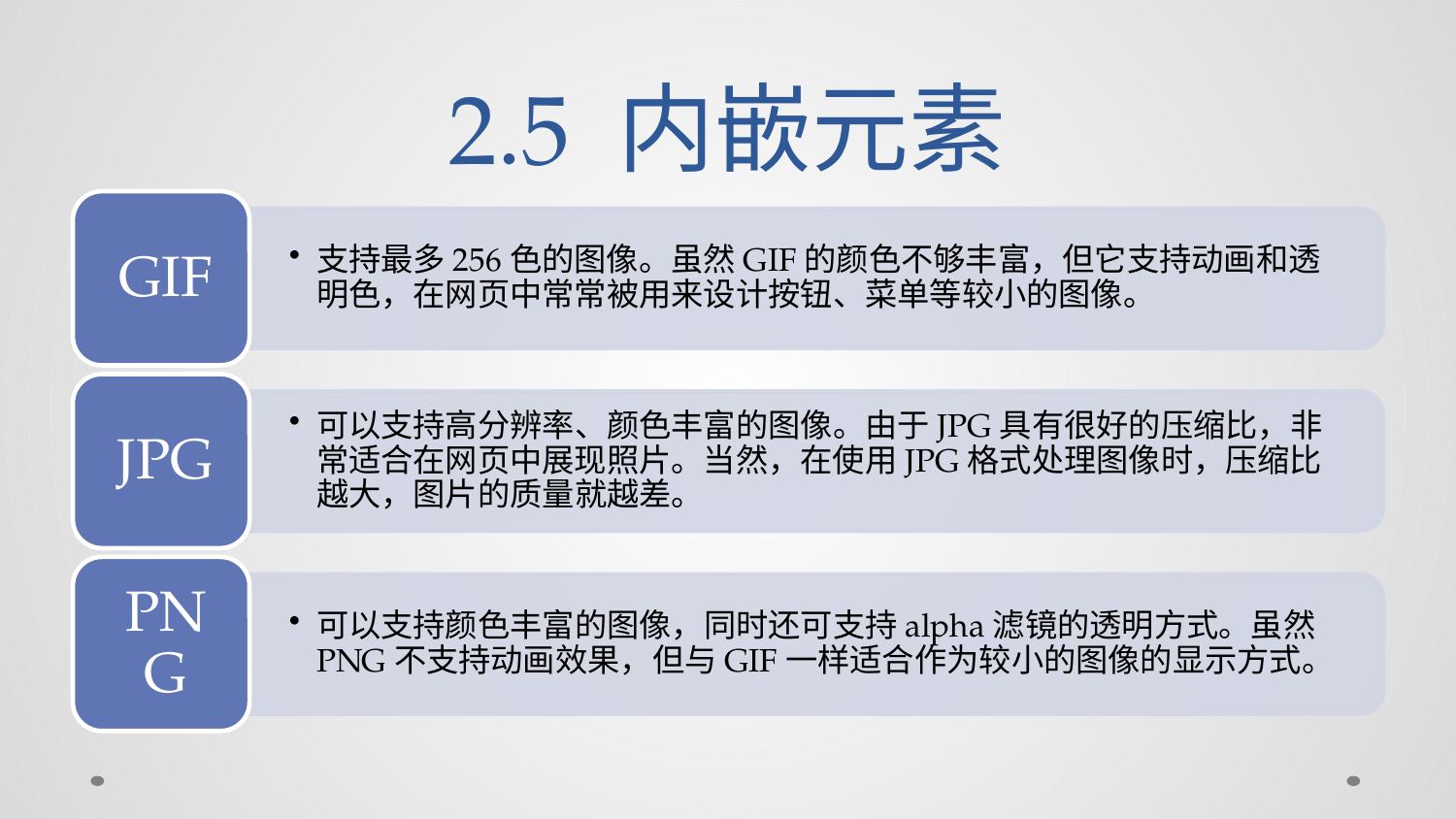

# 2.5 内嵌元素
支持最多256色的图像。虽然GIF的颜色不够丰富，但它支持动画和透明色，在网页中常常被用来设计按钮、菜单等较小的图像。
GIF
可以支持高分辨率、颜色丰富的图像。由于JPG具有很好的压缩比，非常适合在网页中展现照片。当然，在使用JPG格式处理图像时，压缩比越大，图片的质量就越差。
JPG
可以支持颜色丰富的图像，同时还可支持alpha滤镜的透明方式。虽然PNG不支持动画效果，但与GIF一样适合作为较小的图像的显示方式。
PNG